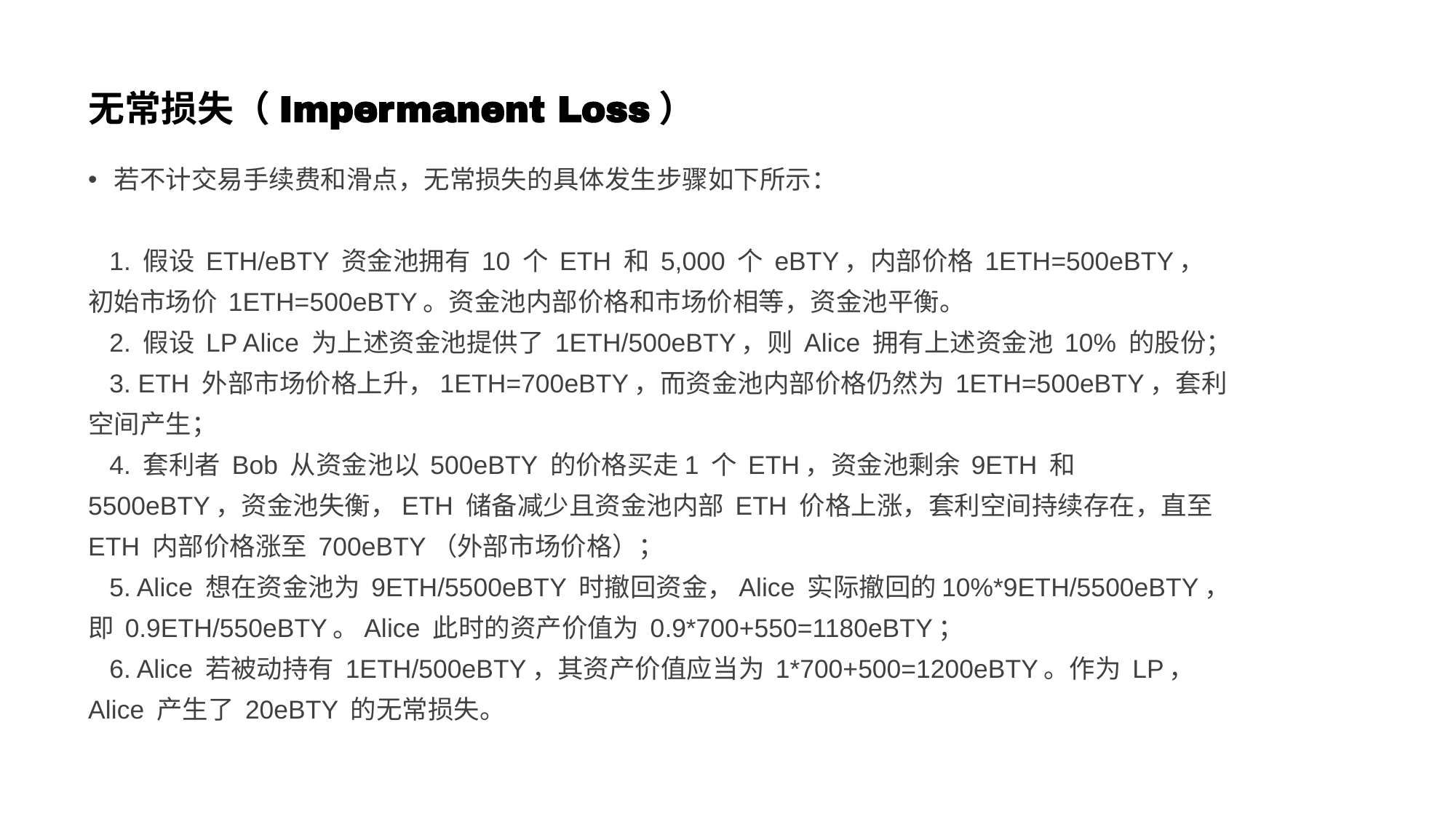

# 无常损失（Impermanent Loss）
若不计交易手续费和滑点，无常损失的具体发生步骤如下所示：

   1. 假设 ETH/eBTY 资金池拥有 10 个 ETH 和 5,000 个 eBTY，内部价格 1ETH=500eBTY，
初始市场价 1ETH=500eBTY。资金池内部价格和市场价相等，资金池平衡。
   2. 假设 LP Alice 为上述资金池提供了 1ETH/500eBTY，则 Alice 拥有上述资金池 10% 的股份；
   3. ETH 外部市场价格上升，1ETH=700eBTY，而资金池内部价格仍然为 1ETH=500eBTY，套利
空间产生；
   4. 套利者 Bob 从资金池以 500eBTY 的价格买走1 个 ETH，资金池剩余 9ETH 和
5500eBTY，资金池失衡，ETH 储备减少且资金池内部 ETH 价格上涨，套利空间持续存在，直至
ETH 内部价格涨至 700eBTY（外部市场价格）；
   5. Alice 想在资金池为 9ETH/5500eBTY 时撤回资金，Alice 实际撤回的10%*9ETH/5500eBTY，
即 0.9ETH/550eBTY。Alice 此时的资产价值为 0.9*700+550=1180eBTY；
   6. Alice 若被动持有 1ETH/500eBTY，其资产价值应当为 1*700+500=1200eBTY。作为 LP，
Alice 产生了 20eBTY 的无常损失。